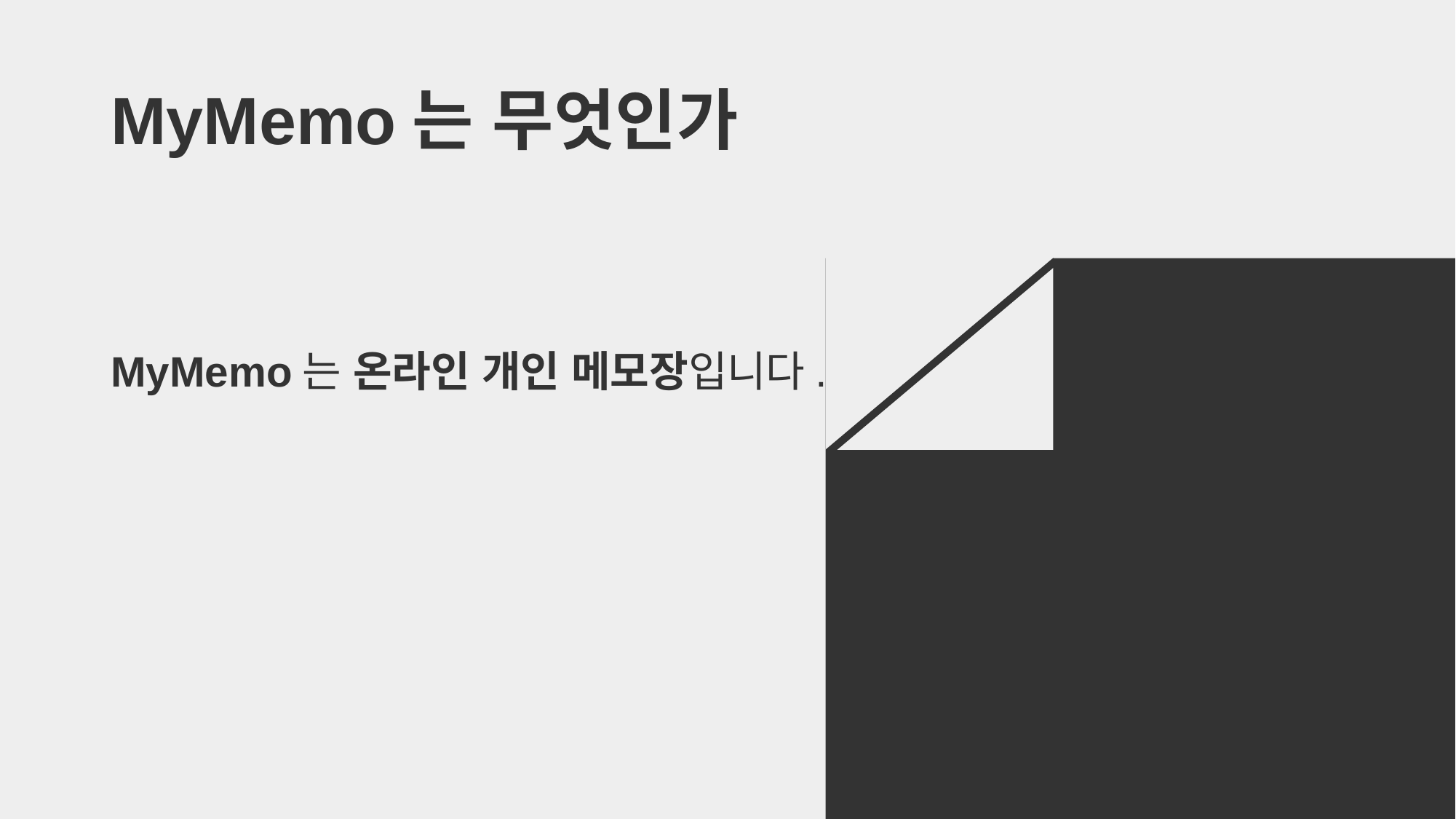

# MyMemo는 무엇인가

MyMemo는 온라인 개인 메모장입니다.